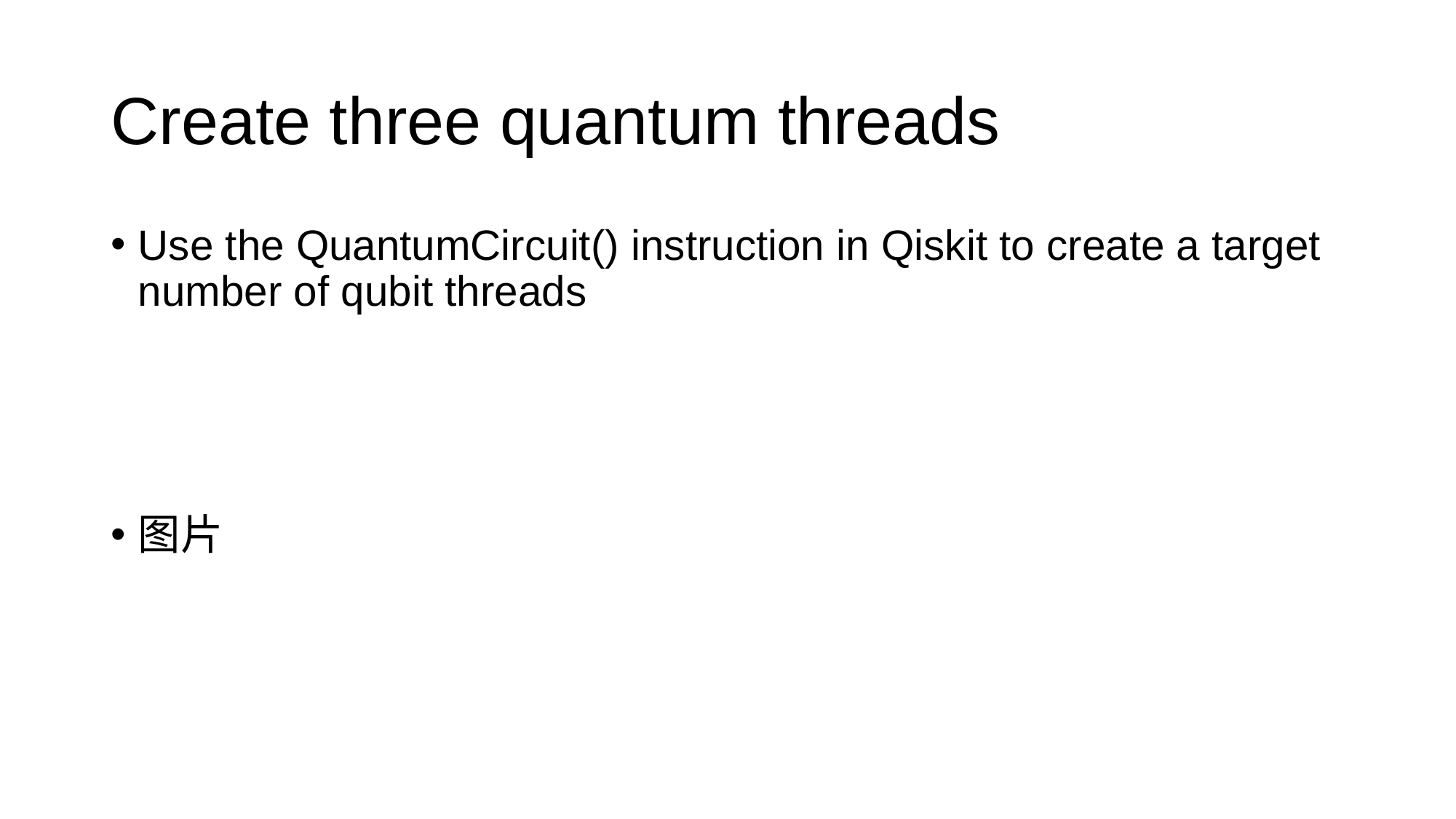

# Create three quantum threads
Use the QuantumCircuit() instruction in Qiskit to create a target number of qubit threads

图片